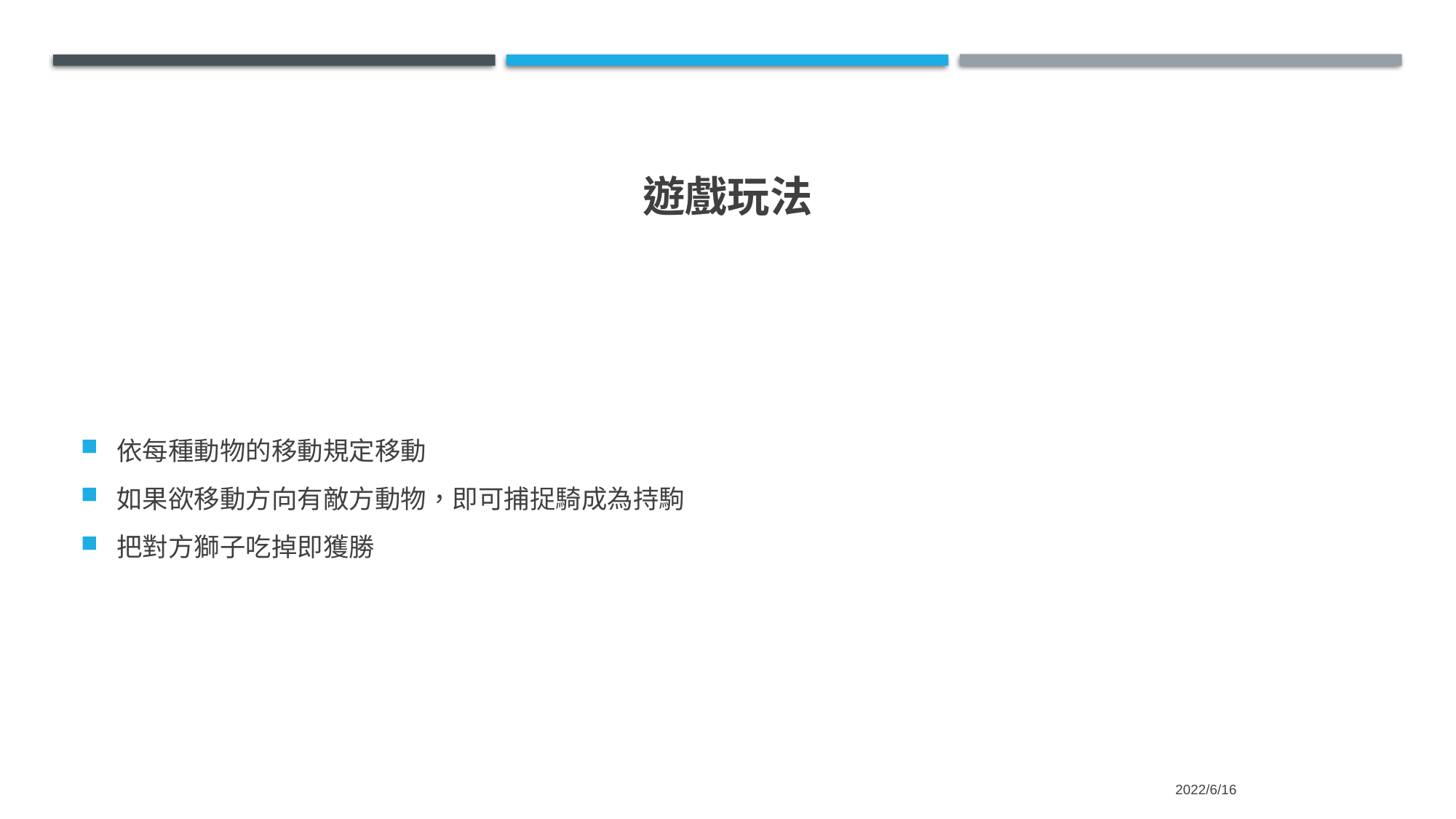

# 遊戲玩法
依每種動物的移動規定移動
如果欲移動方向有敵方動物，即可捕捉騎成為持駒
把對方獅子吃掉即獲勝
2022/6/16